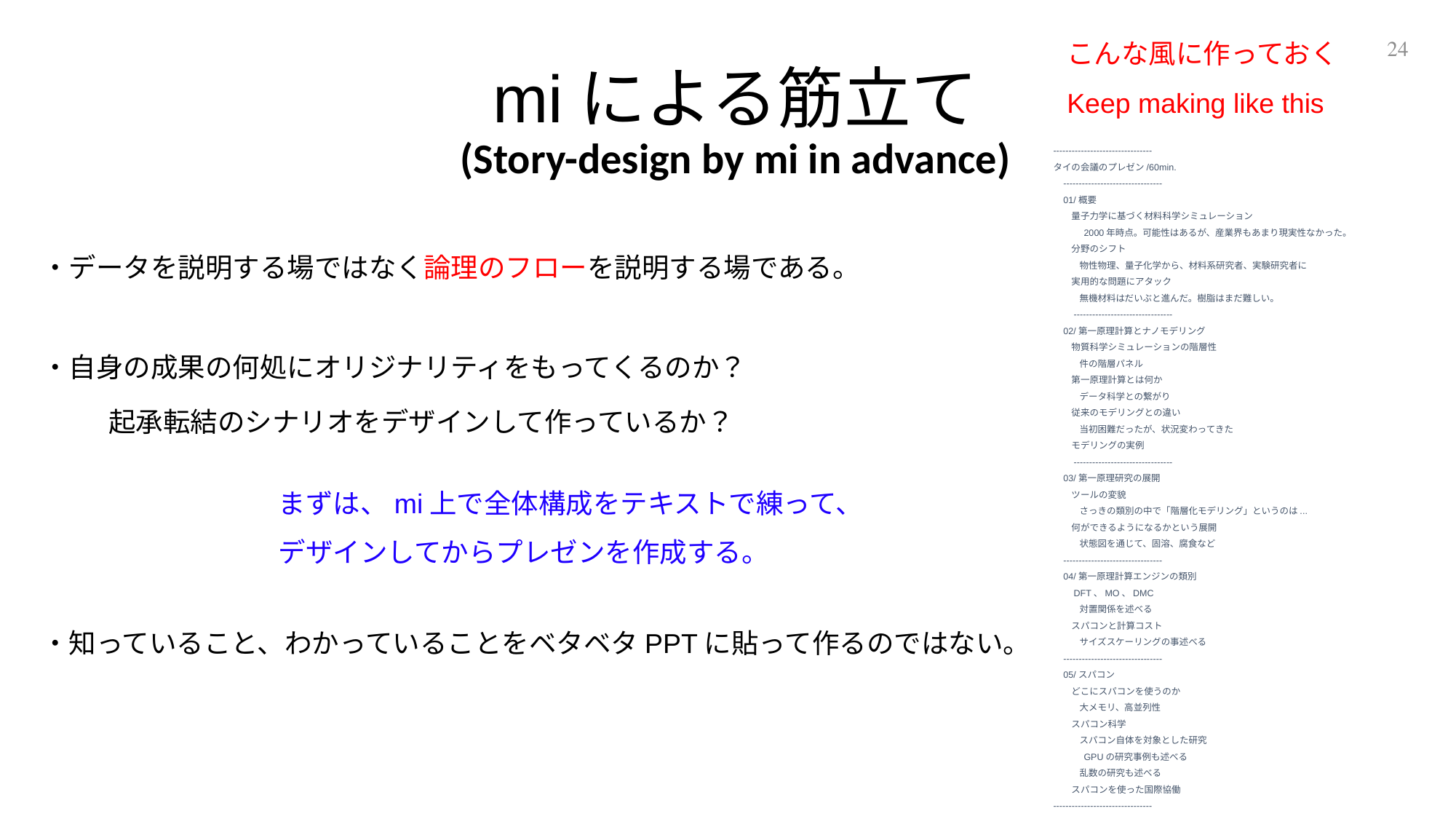

# miによる筋立て (Story-design by mi in advance)
こんな風に作っておく
Keep making like this
24
--------------------------------
タイの会議のプレゼン/60min.
    --------------------------------
    01/概要
        量子力学に基づく材料科学シミュレーション
            2000年時点。可能性はあるが、産業界もあまり現実性なかった。
        分野のシフト
            物性物理、量子化学から、材料系研究者、実験研究者に
        実用的な問題にアタック
            無機材料はだいぶと進んだ。樹脂はまだ難しい。
        --------------------------------
    02/第一原理計算とナノモデリング
        物質科学シミュレーションの階層性
            件の階層パネル
        第一原理計算とは何か
            データ科学との繋がり
        従来のモデリングとの違い
            当初困難だったが、状況変わってきた
        モデリングの実例
        --------------------------------
    03/第一原理研究の展開
        ツールの変貌
            さっきの類別の中で「階層化モデリング」というのは...
        何ができるようになるかという展開
            状態図を通じて、固溶、腐食など
    --------------------------------
    04/第一原理計算エンジンの類別
        DFT、MO、DMC
            対置関係を述べる
        スパコンと計算コスト
            サイズスケーリングの事述べる
    --------------------------------
    05/スパコン
        どこにスパコンを使うのか
            大メモリ、高並列性
        スパコン科学
            スパコン自体を対象とした研究
            GPUの研究事例も述べる
            乱数の研究も述べる
        スパコンを使った国際協働
--------------------------------
・データを説明する場ではなく論理のフローを説明する場である。
・自身の成果の何処にオリジナリティをもってくるのか？
起承転結のシナリオをデザインして作っているか？
まずは、mi上で全体構成をテキストで練って、
デザインしてからプレゼンを作成する。
・知っていること、わかっていることをベタベタPPTに貼って作るのではない。